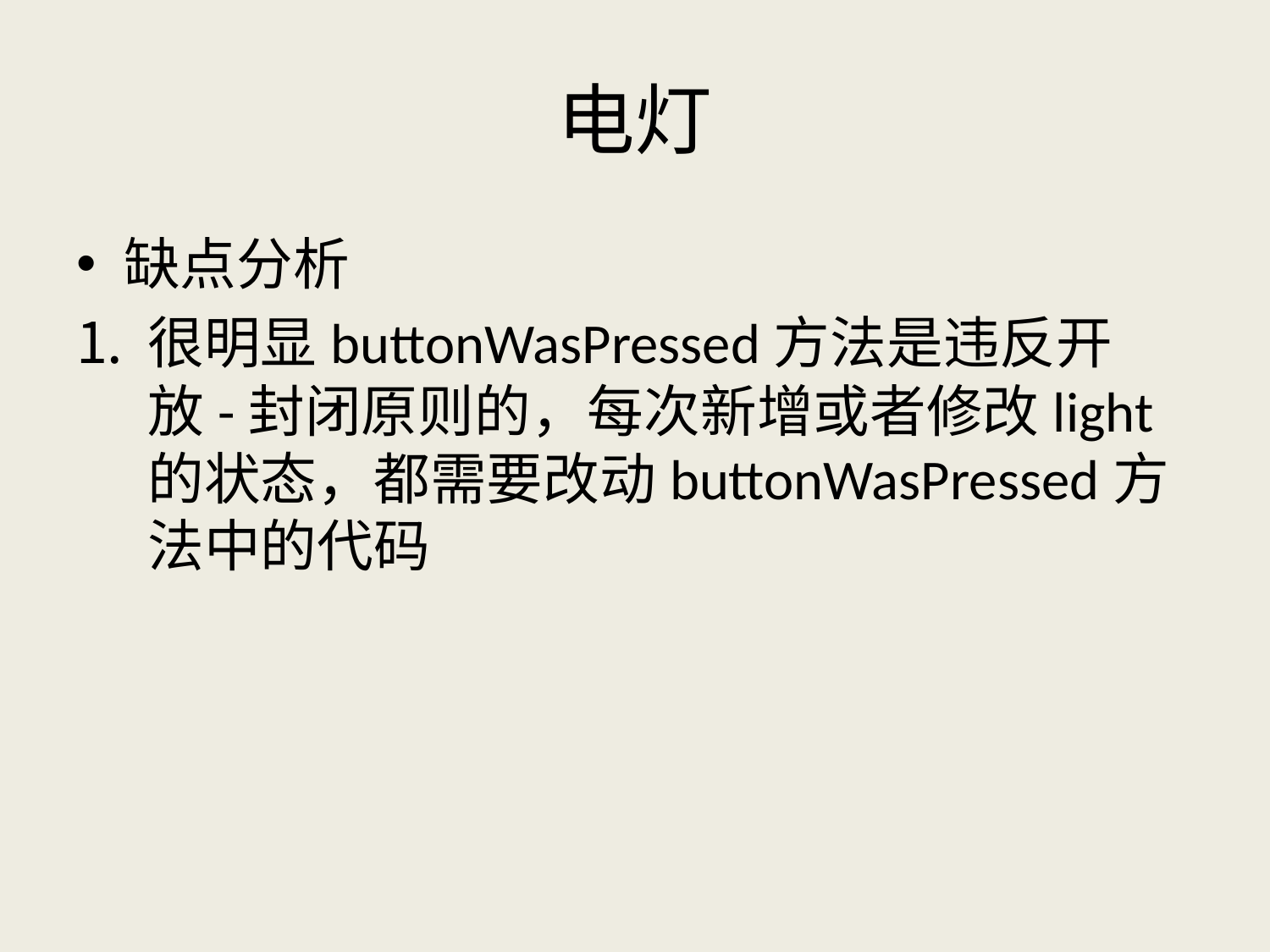

# 电灯
缺点分析
很明显buttonWasPressed方法是违反开放-封闭原则的，每次新增或者修改light的状态，都需要改动buttonWasPressed方法中的代码